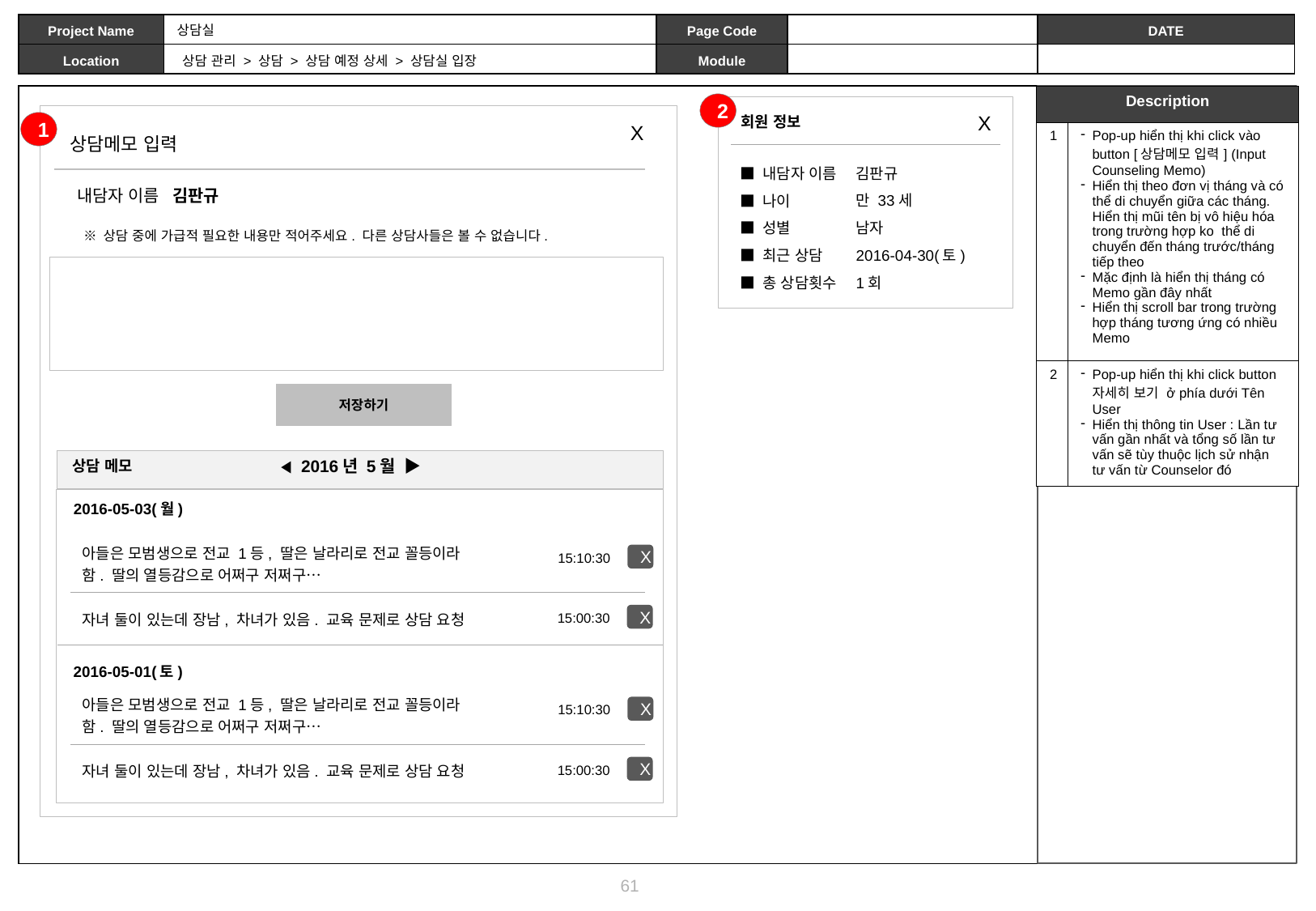

상담실
상담 관리 > 상담 > 상담 예정 상세 > 상담실 입장
| Description |  |
| --- | --- |
| 1 | Pop-up hiển thị khi click vào button [상담메모 입력] (Input Counseling Memo) Hiển thị theo đơn vị tháng và có thể di chuyển giữa các tháng. Hiển thị mũi tên bị vô hiệu hóa trong trường hợp ko thể di chuyển đến tháng trước/tháng tiếp theo Mặc định là hiển thị tháng có Memo gần đây nhất Hiển thị scroll bar trong trường hợp tháng tương ứng có nhiều Memo |
| 2 | Pop-up hiển thị khi click button 자세히 보기 ở phía dưới Tên User Hiển thị thông tin User : Lần tư vấn gần nhất và tổng số lần tư vấn sẽ tùy thuộc lịch sử nhận tư vấn từ Counselor đó |
2

X
회원 정보
김판규
만 33세
남자
2016-04-30(토)
1회
■ 내담자 이름
■ 나이
■ 성별
■ 최근 상담
■ 총 상담횟수

1
X
상담메모 입력
내담자 이름   김판규
※ 상담 중에 가급적 필요한 내용만 적어주세요. 다른 상담사들은 볼 수 없습니다.

저장하기
◀  2016년 5월  ▶

상담 메모

2016-05-03(월)
아들은 모범생으로 전교 1등, 딸은 날라리로 전교 꼴등이라
함. 딸의 열등감으로 어쩌구 저쩌구…
15:10:30
X
자녀 둘이 있는데 장남, 차녀가 있음. 교육 문제로 상담 요청
15:00:30
X
2016-05-01(토)
아들은 모범생으로 전교 1등, 딸은 날라리로 전교 꼴등이라
함. 딸의 열등감으로 어쩌구 저쩌구…
15:10:30
X
자녀 둘이 있는데 장남, 차녀가 있음. 교육 문제로 상담 요청
15:00:30
X
61